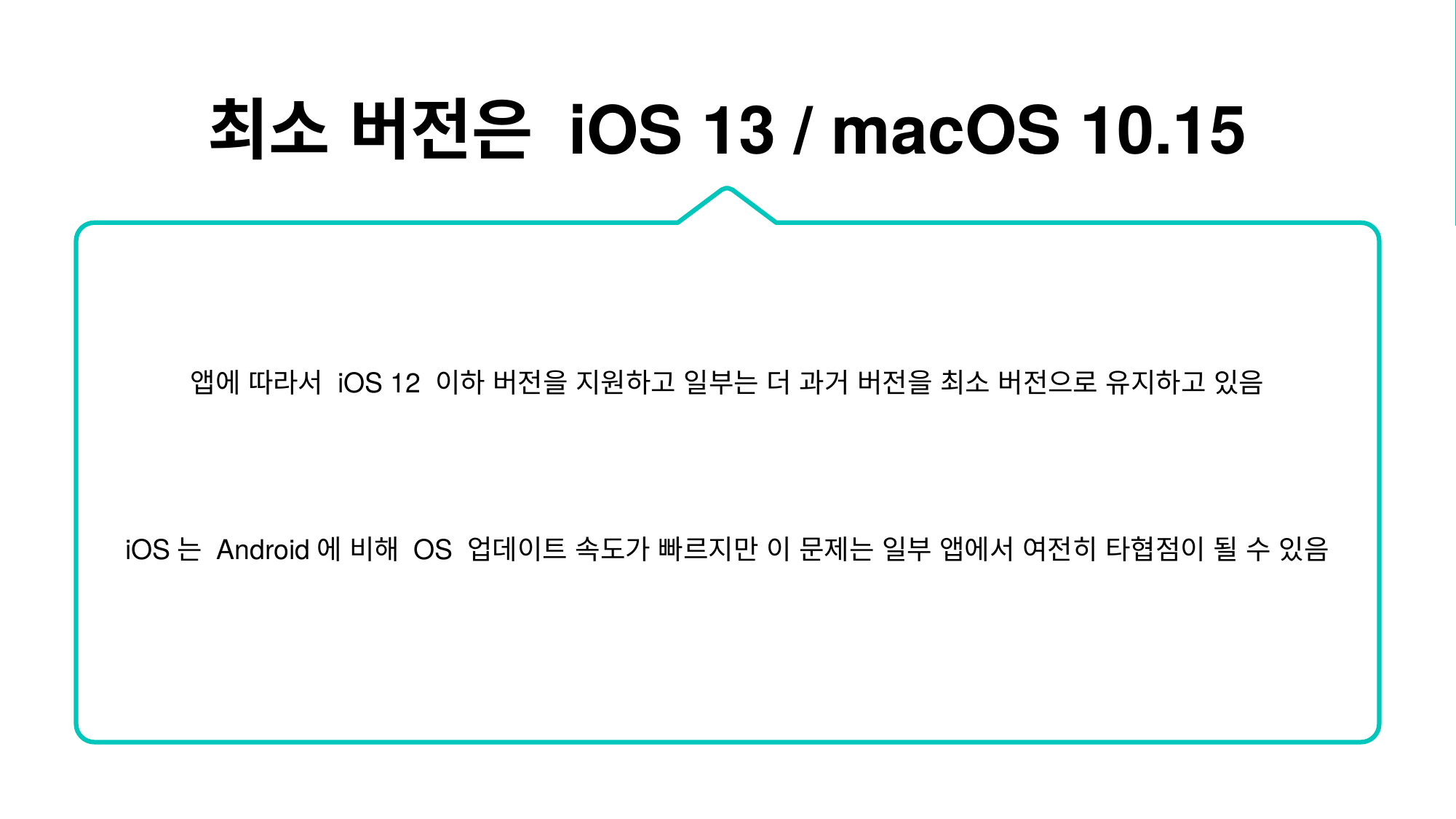

최소 버전은 iOS 13 / macOS 10.15

앱에 따라서 iOS 12 이하 버전을 지원하고 일부는 더 과거 버전을 최소 버전으로 유지하고 있음
iOS는 Android에 비해 OS 업데이트 속도가 빠르지만 이 문제는 일부 앱에서 여전히 타협점이 될 수 있음